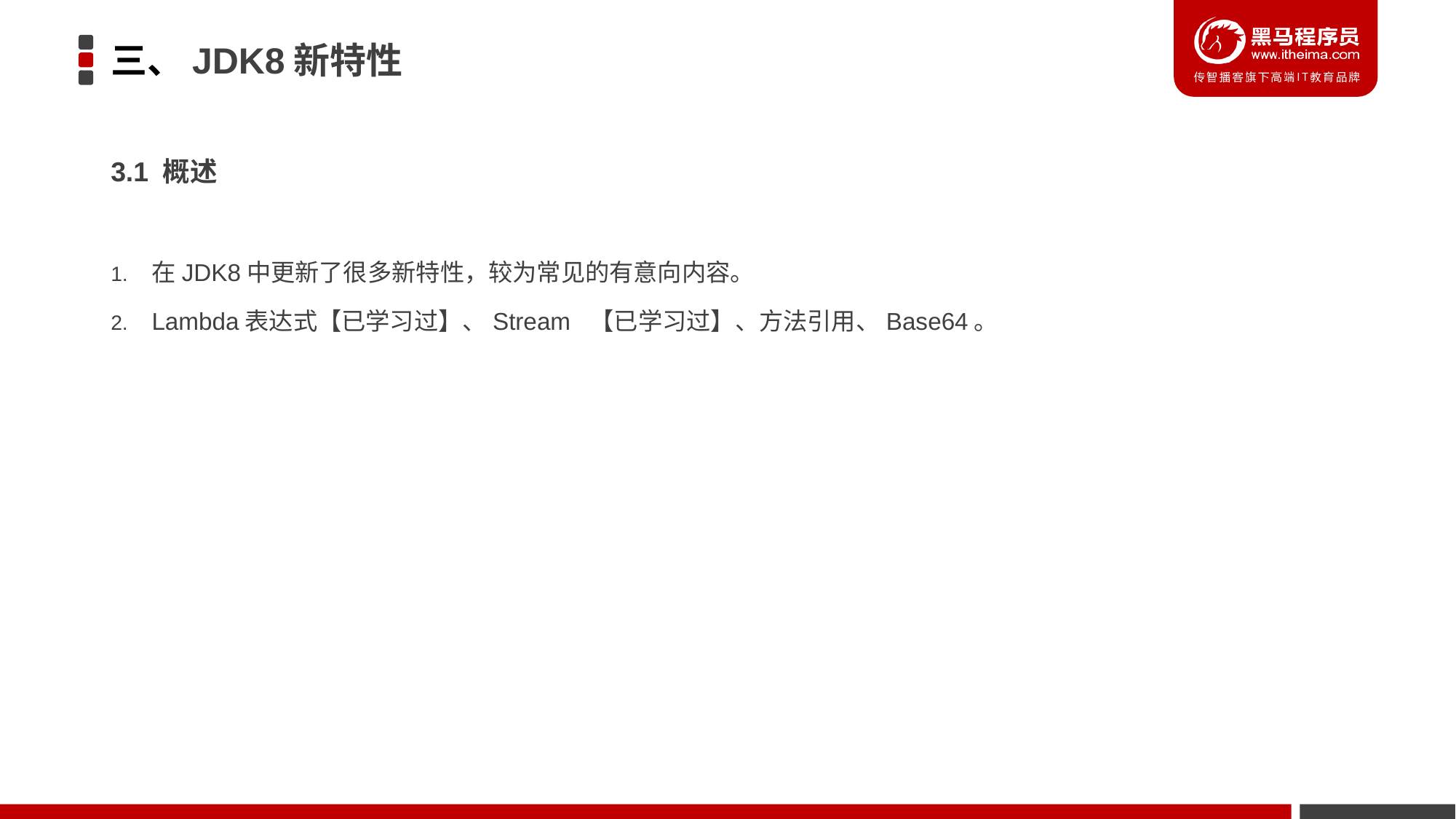

# 三、JDK8新特性
3.1 概述
在JDK8中更新了很多新特性，较为常见的有意向内容。
Lambda表达式【已学习过】、Stream  【已学习过】、方法引用、Base64。